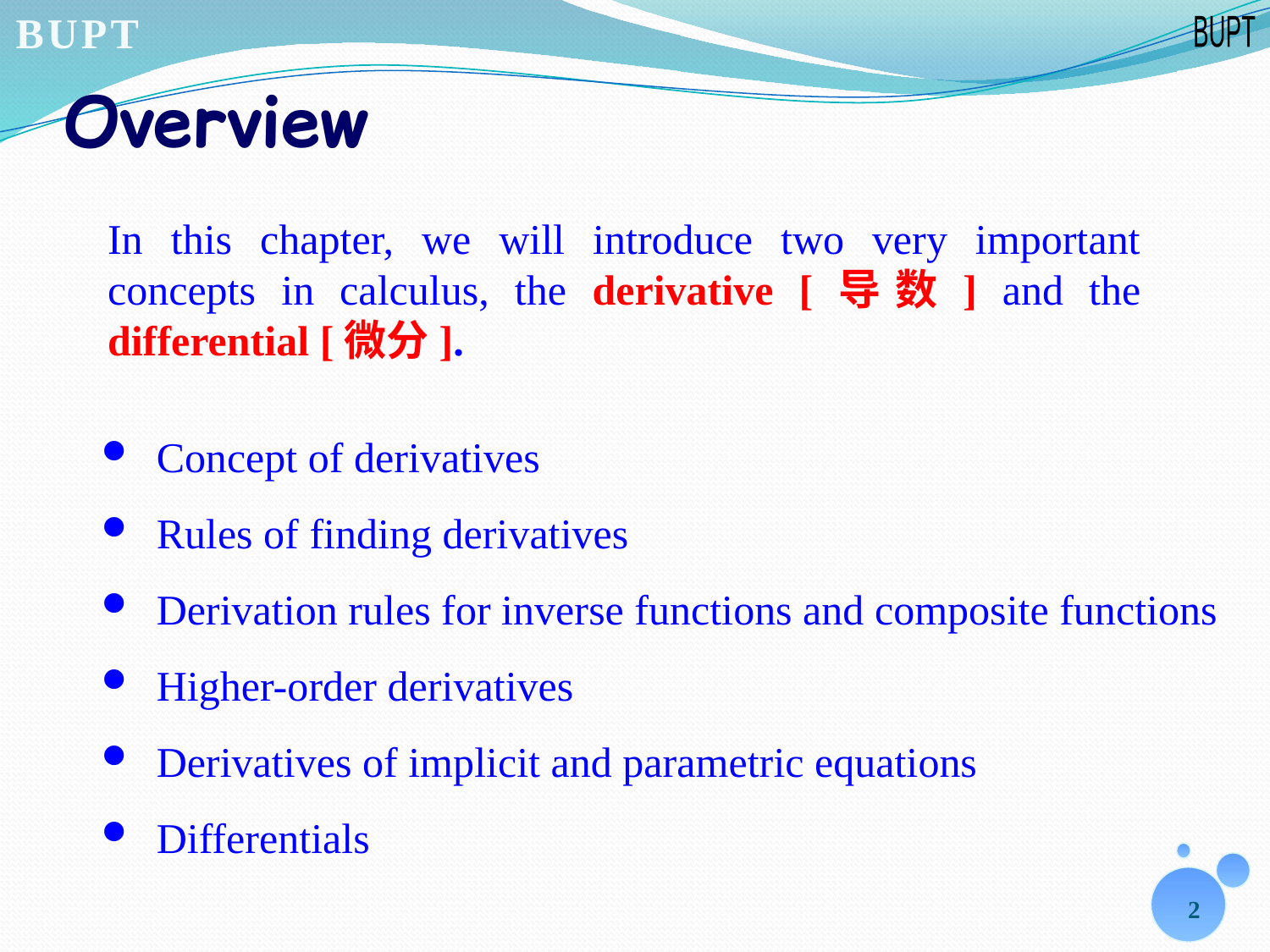

# Overview
In this chapter, we will introduce two very important concepts in calculus, the derivative [导数] and the differential [微分].
  Concept of derivatives
  Rules of finding derivatives
  Derivation rules for inverse functions and composite functions
  Higher-order derivatives
  Derivatives of implicit and parametric equations
  Differentials
2